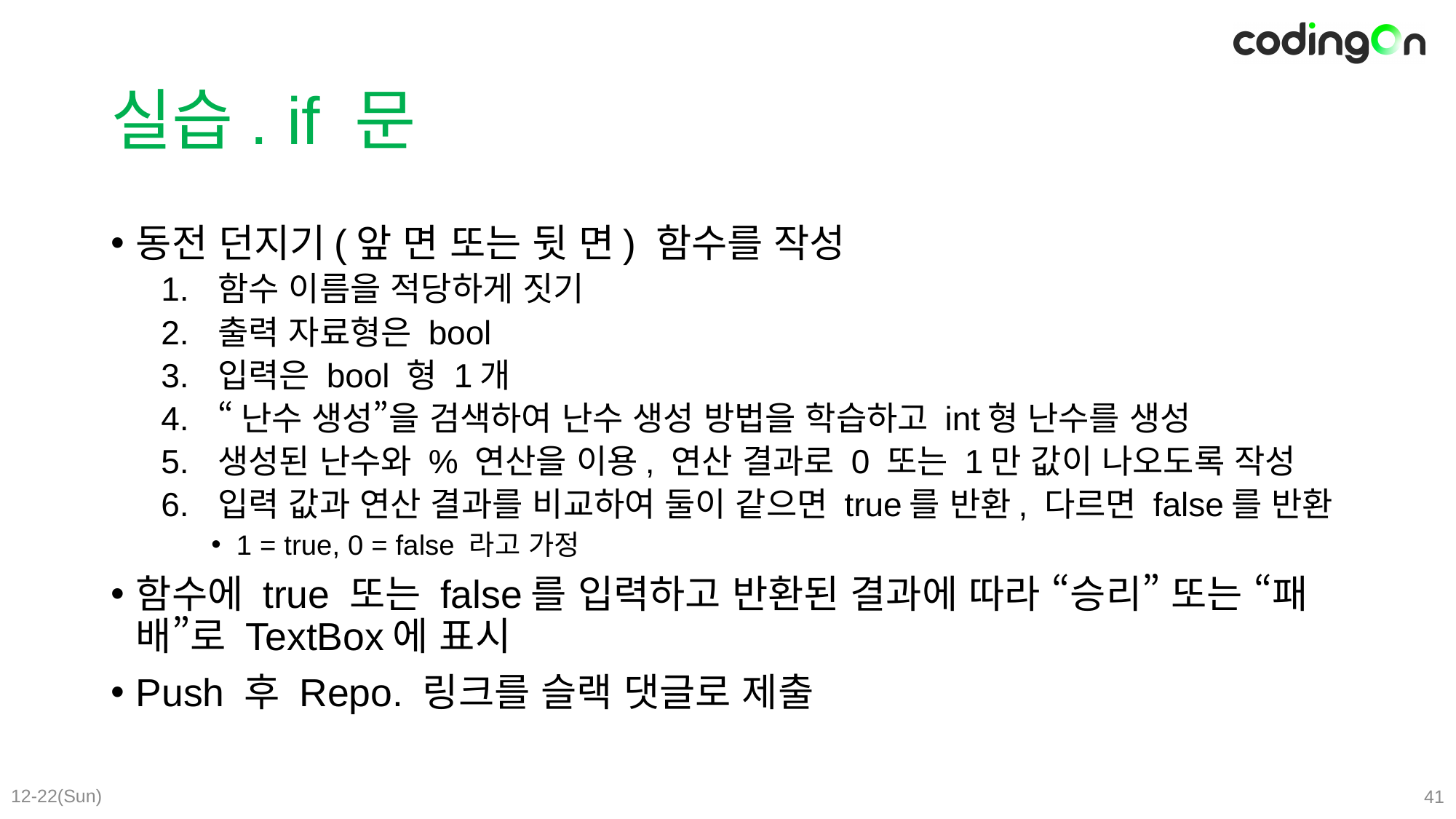

# 실습. if 문
동전 던지기(앞 면 또는 뒷 면) 함수를 작성
함수 이름을 적당하게 짓기
출력 자료형은 bool
입력은 bool 형 1개
“난수 생성”을 검색하여 난수 생성 방법을 학습하고 int형 난수를 생성
생성된 난수와 % 연산을 이용, 연산 결과로 0 또는 1만 값이 나오도록 작성
입력 값과 연산 결과를 비교하여 둘이 같으면 true를 반환, 다르면 false를 반환
1 = true, 0 = false 라고 가정
함수에 true 또는 false를 입력하고 반환된 결과에 따라 “승리” 또는 “패배”로 TextBox에 표시
Push 후 Repo. 링크를 슬랙 댓글로 제출

12-22(Sun)
41